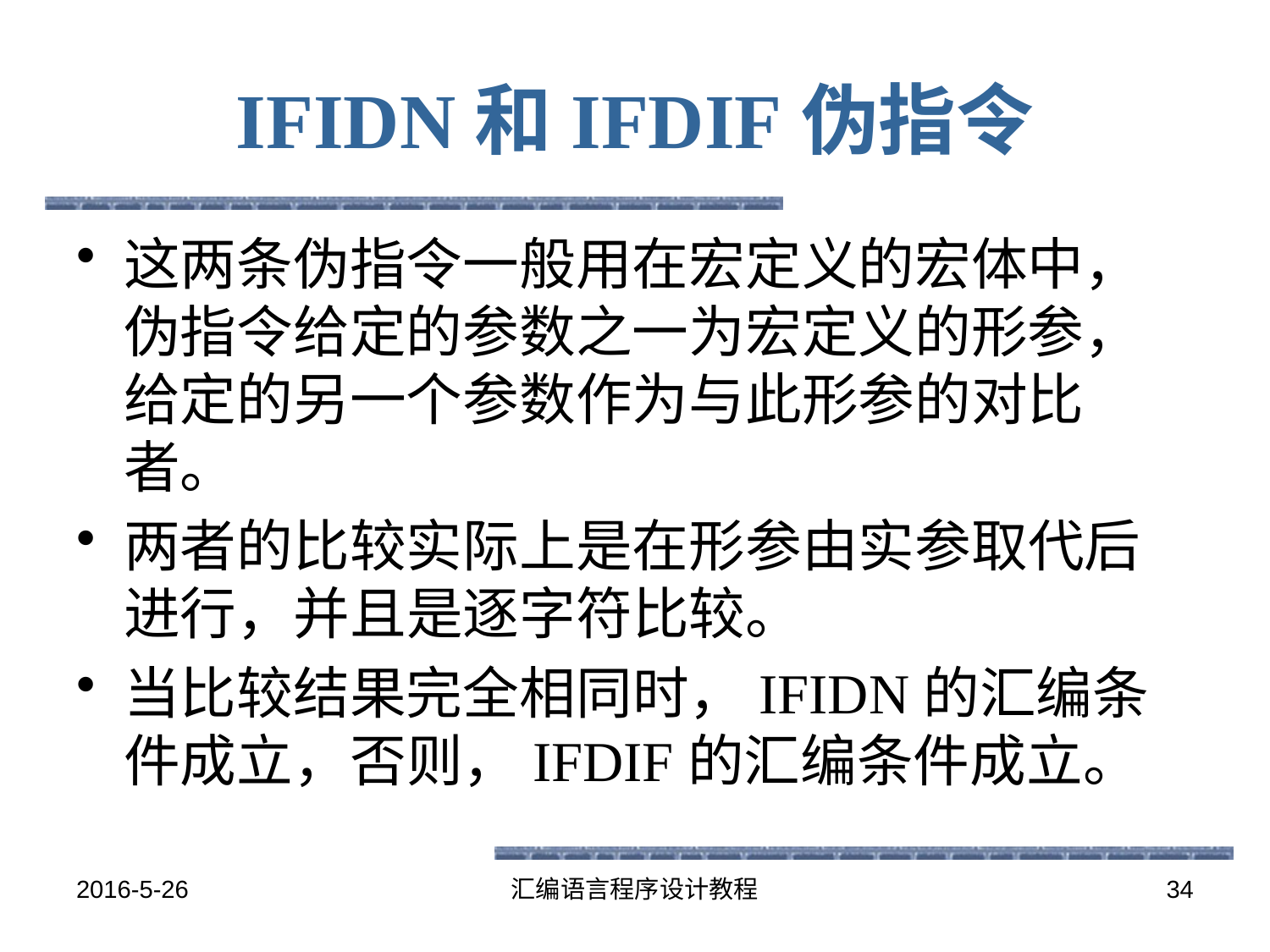

# IFIDN和IFDIF伪指令
这两条伪指令一般用在宏定义的宏体中，伪指令给定的参数之一为宏定义的形参，给定的另一个参数作为与此形参的对比者。
两者的比较实际上是在形参由实参取代后进行，并且是逐字符比较。
当比较结果完全相同时，IFIDN的汇编条件成立，否则，IFDIF的汇编条件成立。
2016-5-26
汇编语言程序设计教程
34